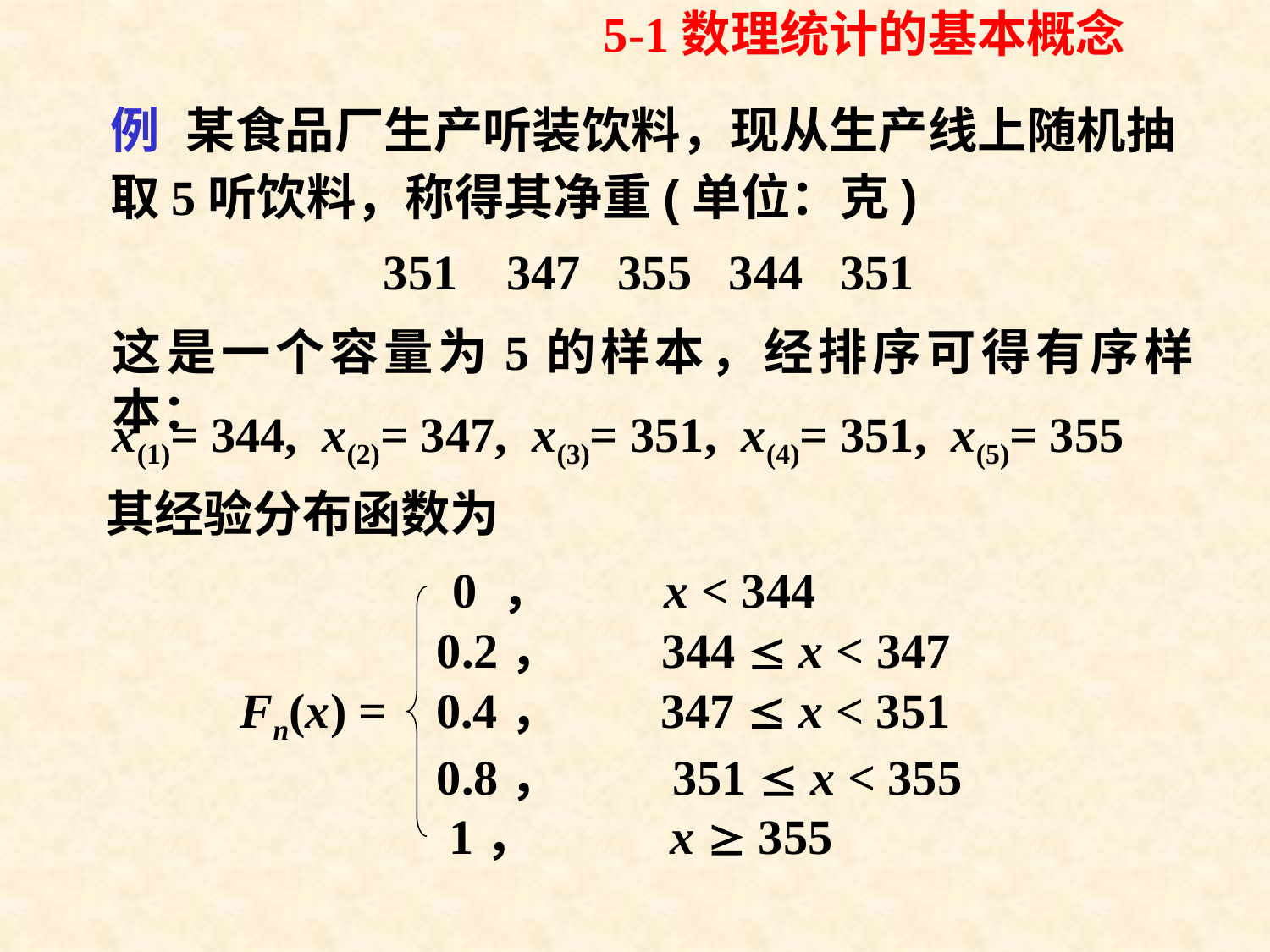

5-1数理统计的基本概念
例  某食品厂生产听装饮料，现从生产线上随机抽取5听饮料，称得其净重(单位：克)
 351    347   355   344   351
这是一个容量为5的样本，经排序可得有序样本：
x(1)= 344,  x(2)= 347,  x(3)= 351,  x(4)= 351,  x(5)= 355
其经验分布函数为
               0 ，         x < 344
                0.2，        344 ≤ x < 347
Fn(x) =    0.4，        347 ≤ x < 351
                0.8，         351 ≤ x < 355
                 1，           x ≥ 355